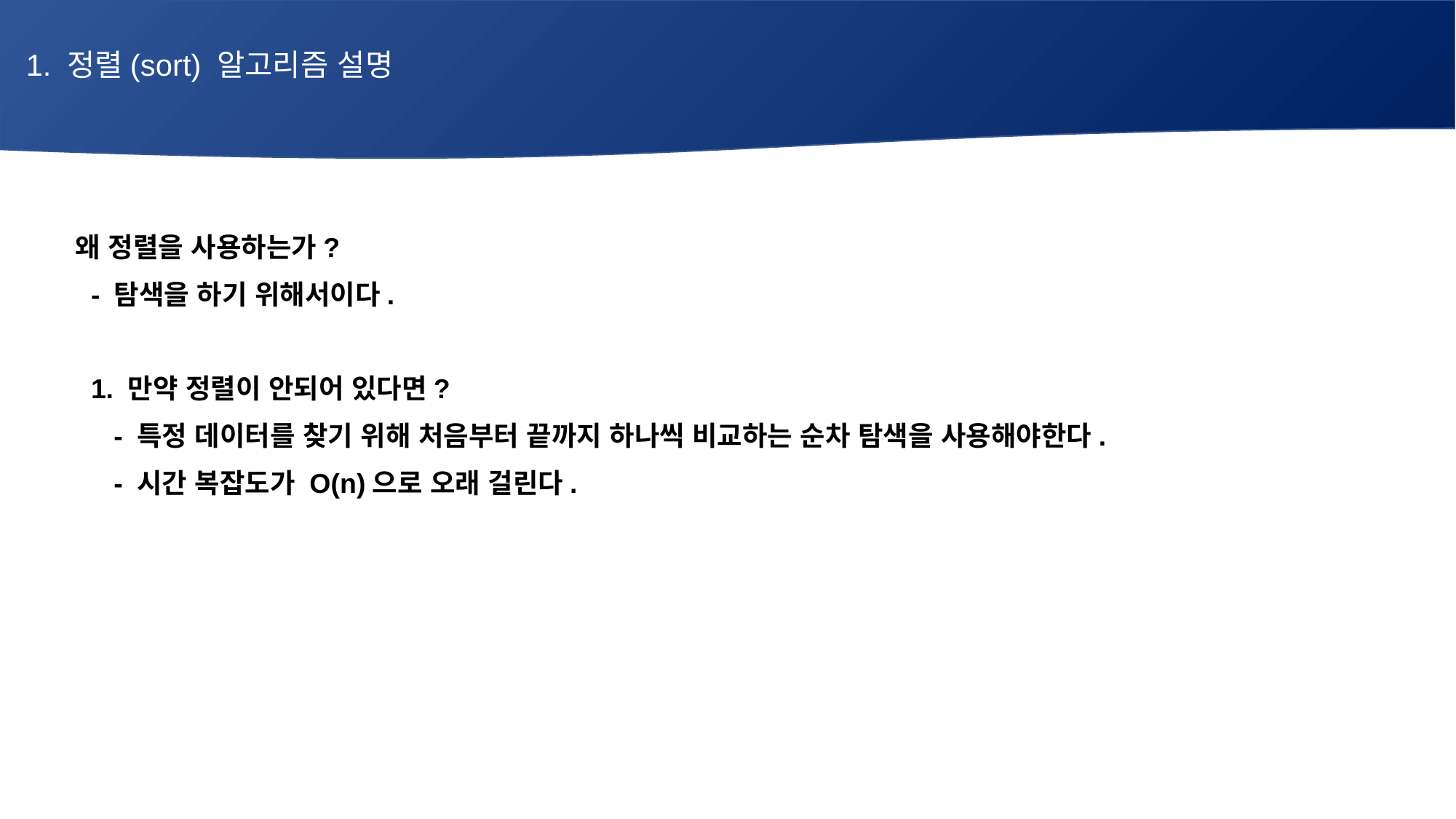

1. 정렬(sort) 알고리즘 설명
# 매주 1 과제 LV2
왜 정렬을 사용하는가?
  - 탐색을 하기 위해서이다.

  1. 만약 정렬이 안되어 있다면?
     - 특정 데이터를 찾기 위해 처음부터 끝까지 하나씩 비교하는 순차 탐색을 사용해야한다.
     - 시간 복잡도가 O(n)으로 오래 걸린다.